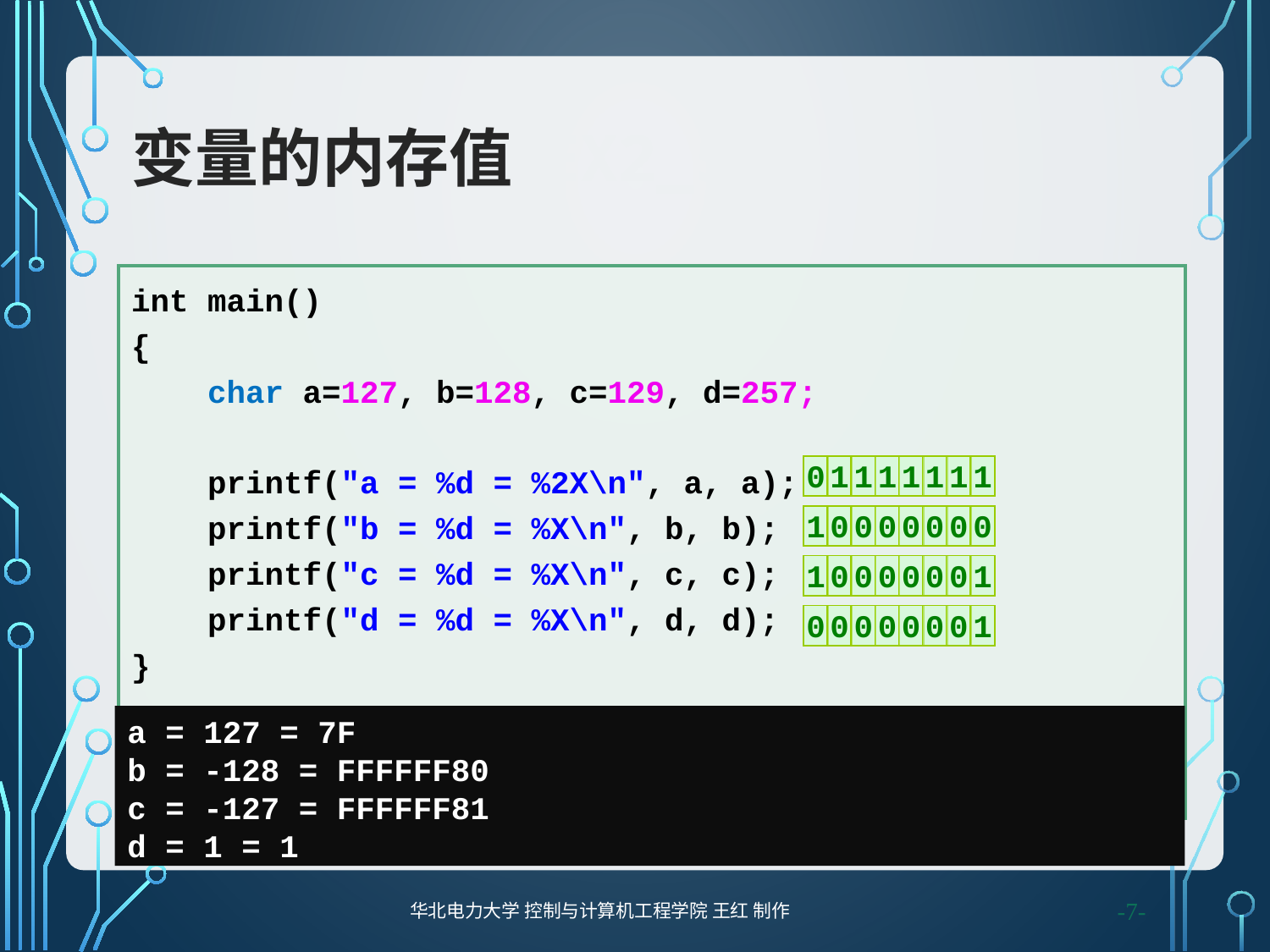

-7-
# 变量的内存值 ex2_5.c
int main()
{
    char a=127, b=128, c=129, d=257;

    printf("a = %d = %2X\n", a, a);
    printf("b = %d = %X\n", b, b);
    printf("c = %d = %X\n", c, c);
    printf("d = %d = %X\n", d, d);
}
0
1
1
1
1
1
1
1
1
0
0
0
0
0
0
0
1
0
0
0
0
0
0
1
0
0
0
0
0
0
0
1
a = 127 = 7F
b = -128 = FFFFFF80
c = -127 = FFFFFF81
d = 1 = 1
华北电力大学 控制与计算机工程学院 王红 制作